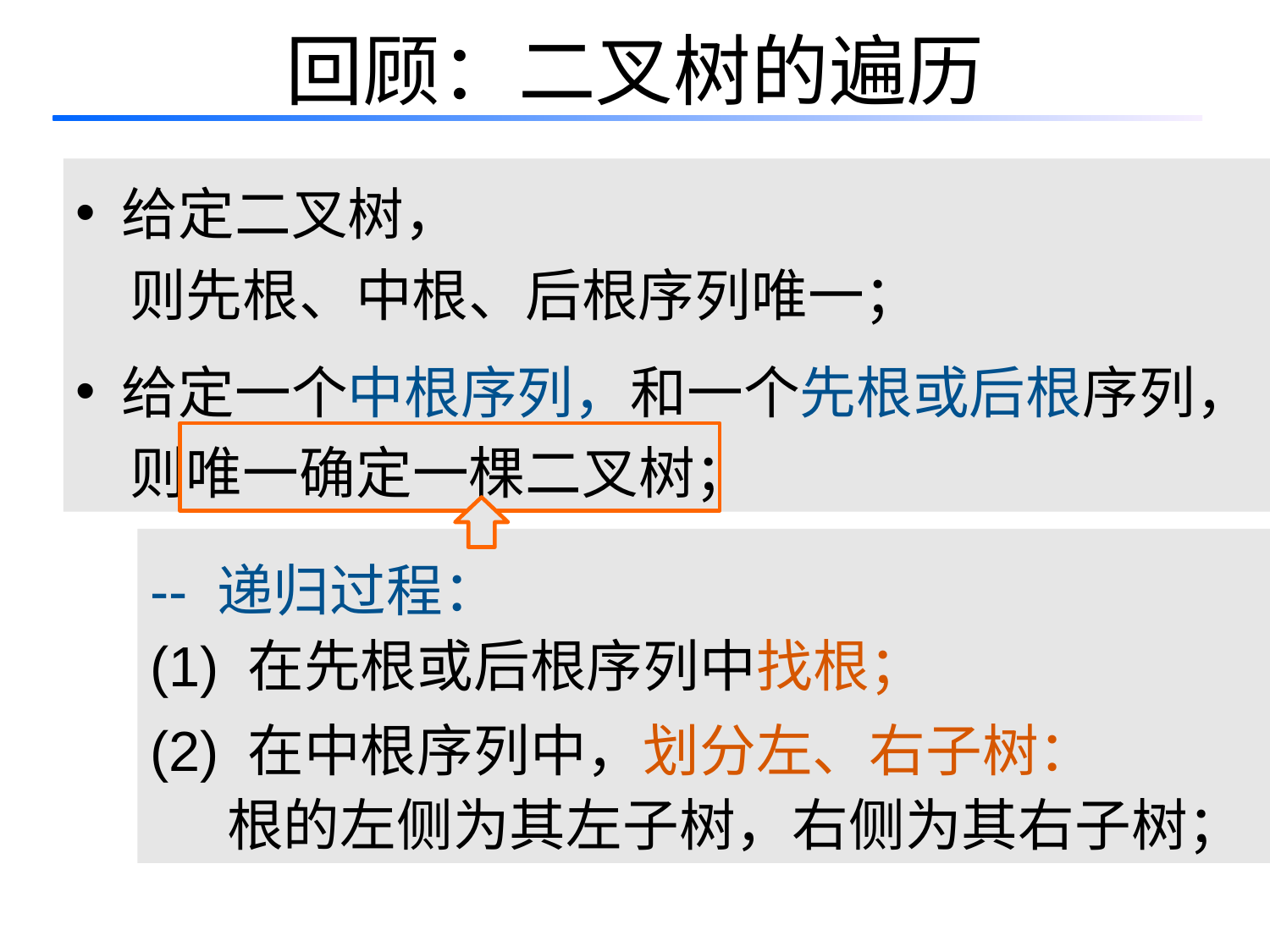

# 回顾：二叉树的遍历

 给定二叉树，
  则先根、中根、后根序列唯一；
 给定一个中根序列，和一个先根或后根序列，
  则唯一确定一棵二叉树；

-- 递归过程：
 在先根或后根序列中找根；
 在中根序列中，划分左、右子树：
     根的左侧为其左子树，右侧为其右子树；